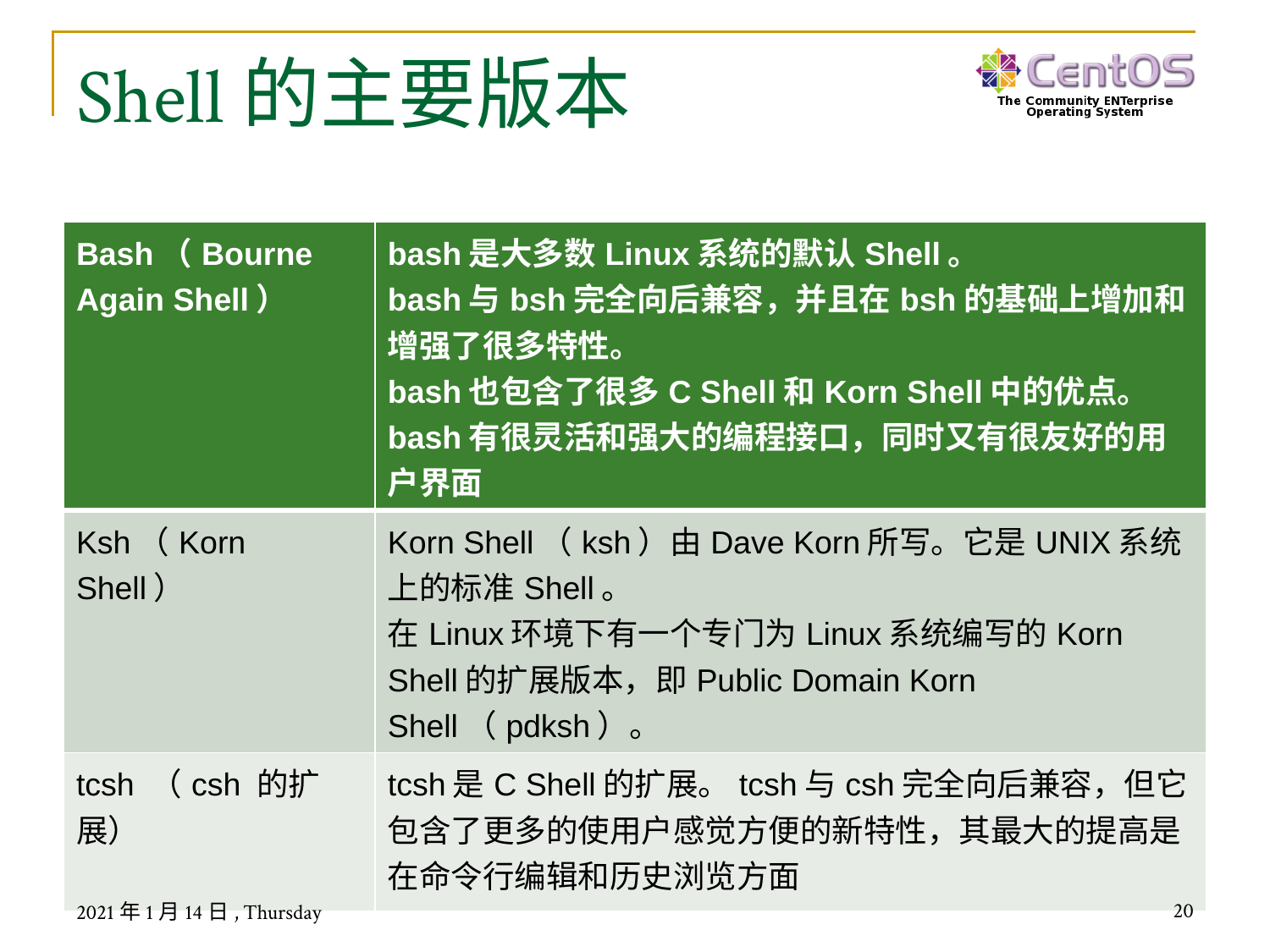

# Shell的主要版本
| Bash（Bourne Again Shell） | bash是大多数Linux系统的默认Shell。 bash与bsh完全向后兼容，并且在bsh的基础上增加和增强了很多特性。 bash也包含了很多C Shell和Korn Shell中的优点。 bash有很灵活和强大的编程接口，同时又有很友好的用户界面 |
| --- | --- |
| Ksh（Korn Shell） | Korn Shell（ksh）由Dave Korn所写。它是UNIX系统上的标准Shell。 在Linux环境下有一个专门为Linux系统编写的Korn Shell的扩展版本，即Public Domain Korn Shell（pdksh）。 |
| tcsh （csh 的扩展） | tcsh是C Shell的扩展。tcsh与csh完全向后兼容，但它包含了更多的使用户感觉方便的新特性，其最大的提高是在命令行编辑和历史浏览方面 |
2021年1月14日, Thursday
20